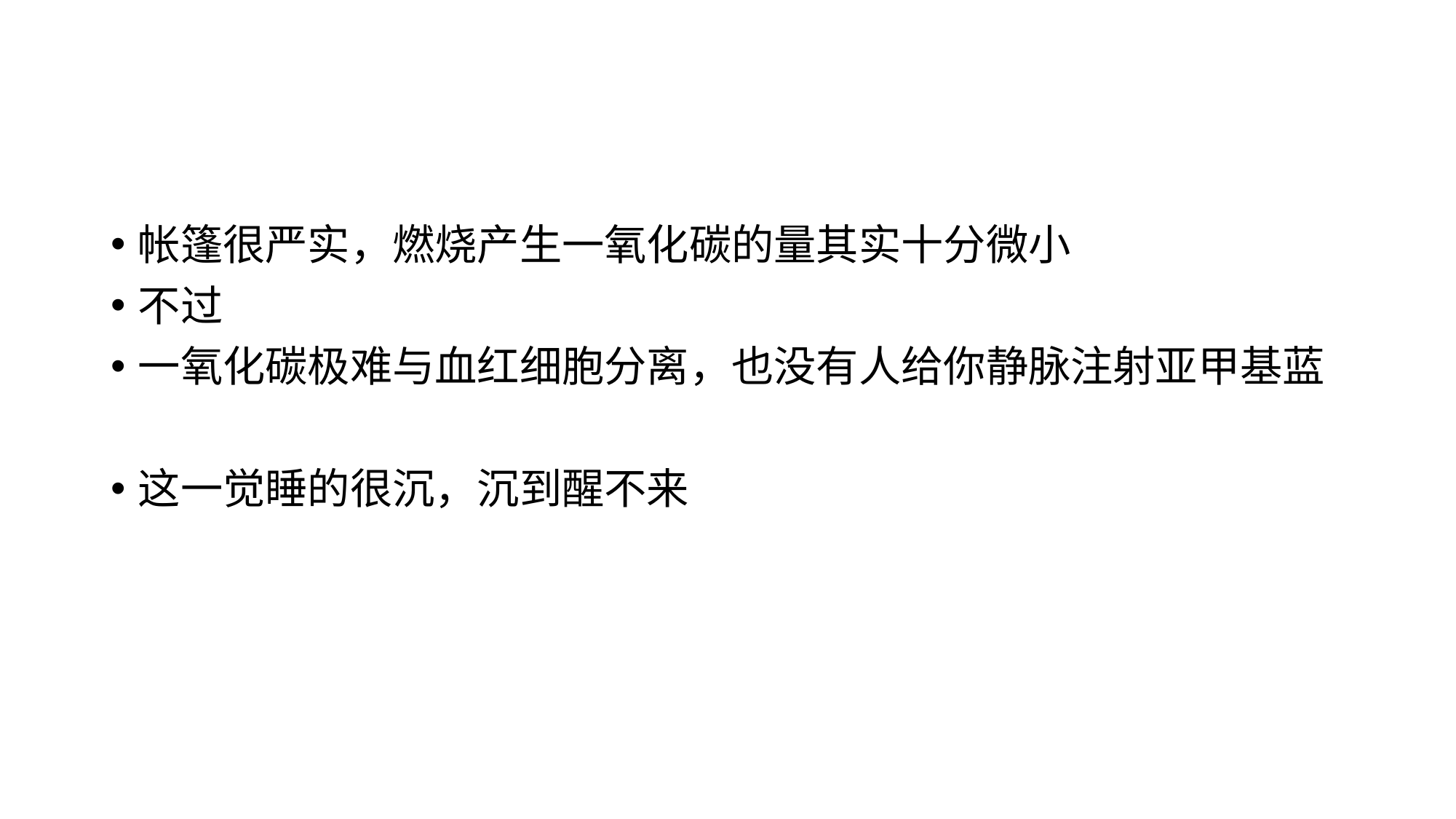

帐篷很严实，燃烧产生一氧化碳的量其实十分微小
不过
一氧化碳极难与血红细胞分离，也没有人给你静脉注射亚甲基蓝

这一觉睡的很沉，沉到醒不来